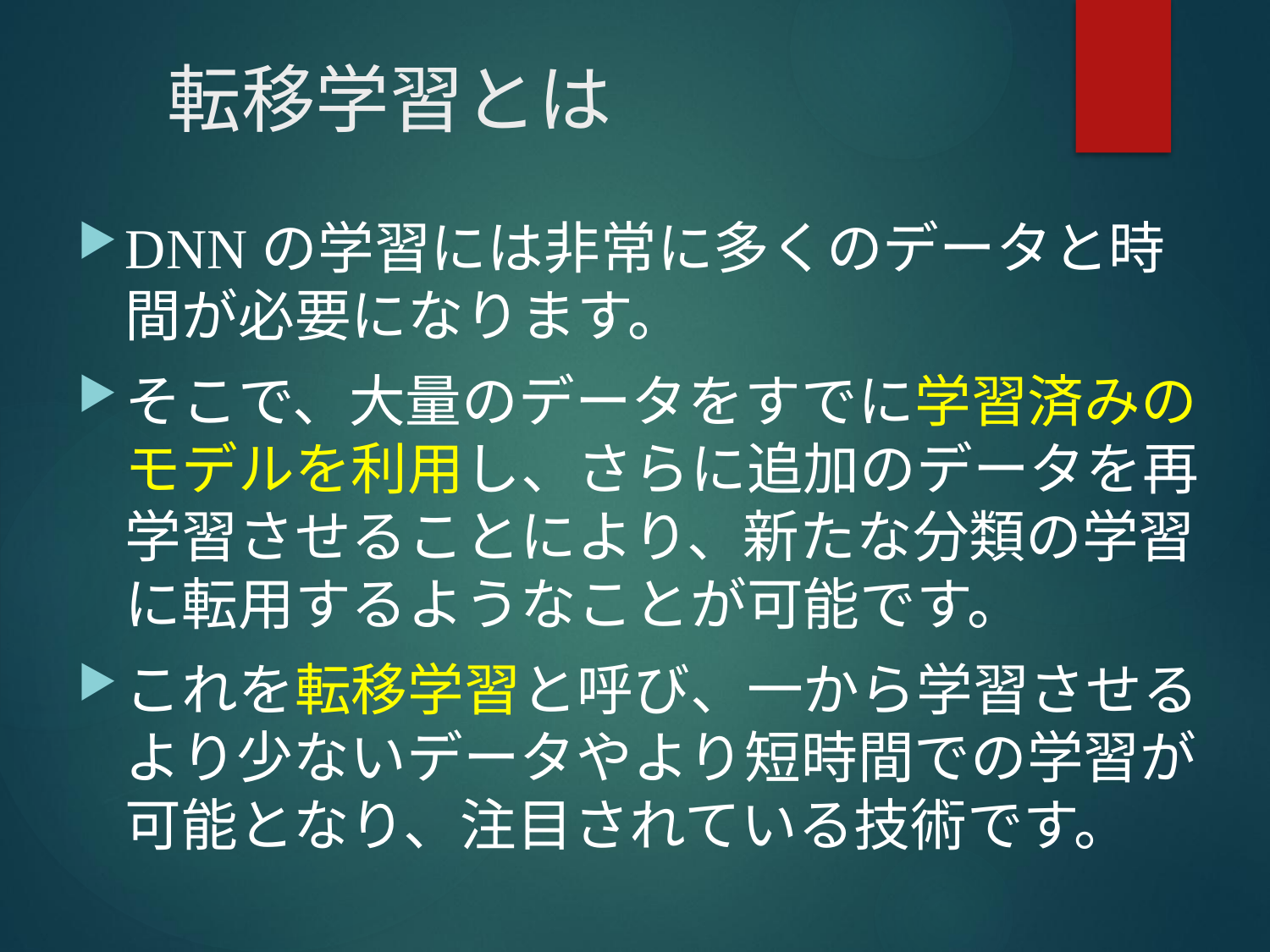

# 転移学習とは
DNNの学習には非常に多くのデータと時間が必要になります。
そこで、大量のデータをすでに学習済みのモデルを利用し、さらに追加のデータを再学習させることにより、新たな分類の学習に転用するようなことが可能です。
これを転移学習と呼び、一から学習させるより少ないデータやより短時間での学習が可能となり、注目されている技術です。